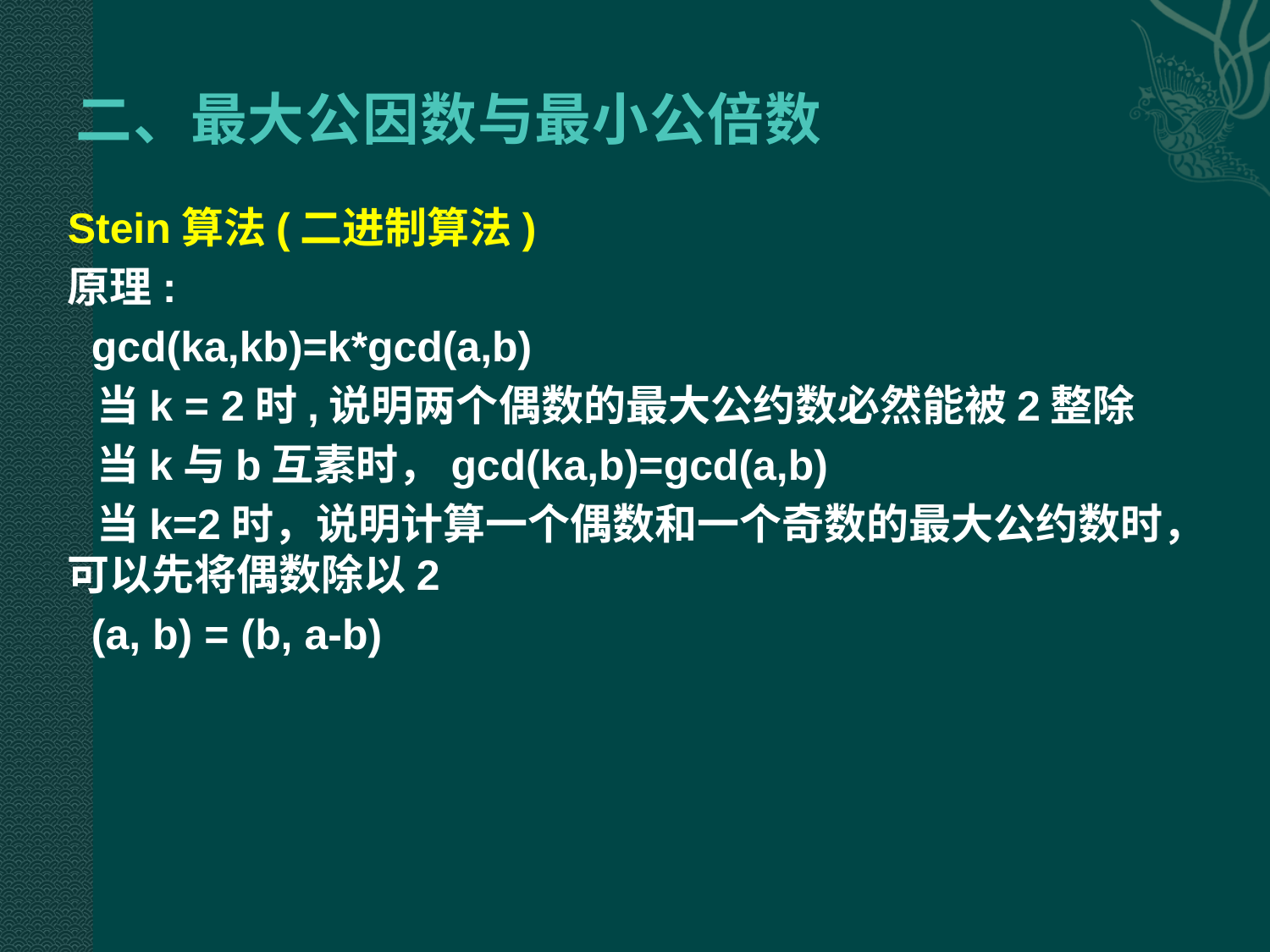

# 二、最大公因数与最小公倍数
Stein算法(二进制算法)
原理:
  gcd(ka,kb)=k*gcd(a,b)
  当k = 2时,说明两个偶数的最大公约数必然能被2整除
  当k与b互素时，gcd(ka,b)=gcd(a,b)
  当k=2时，说明计算一个偶数和一个奇数的最大公约数时，可以先将偶数除以2
  (a, b) = (b, a-b)